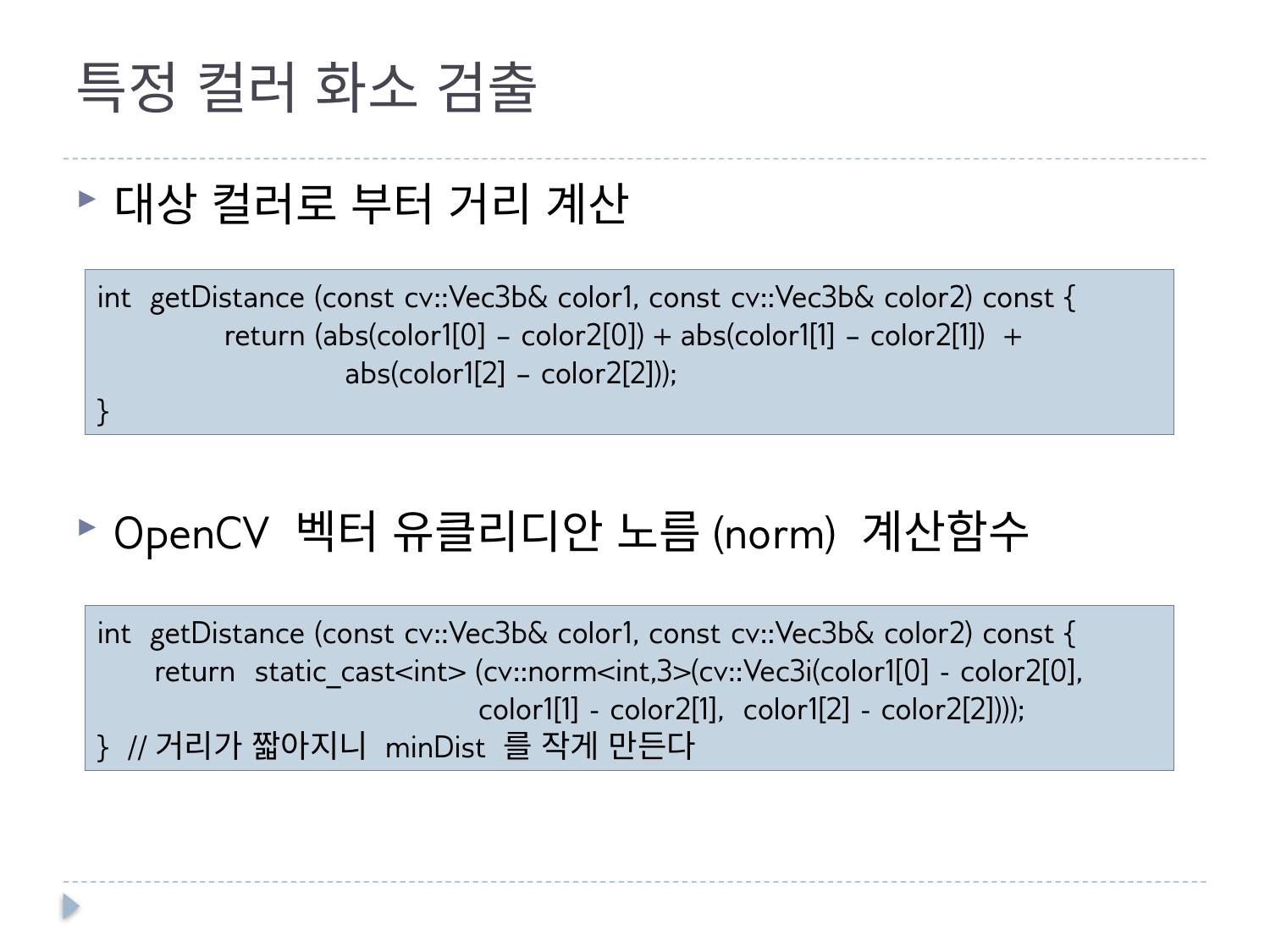

# 특정 컬러 화소 검출
대상 컬러로 부터 거리 계산

OpenCV 벡터 유클리디안 노름(norm) 계산함수
int  getDistance (const cv::Vec3b& color1, const cv::Vec3b& color2) const {
	return (abs(color1[0] – color2[0]) + abs(color1[1] – color2[1])  +
                          abs(color1[2] – color2[2]));
}
int  getDistance (const cv::Vec3b& color1, const cv::Vec3b& color2) const {
      return  static_cast<int> (cv::norm<int,3>(cv::Vec3i(color1[0] - color2[0],     			color1[1] - color2[1],  color1[2] - color2[2])));
}  //거리가 짧아지니 minDist 를 작게 만든다